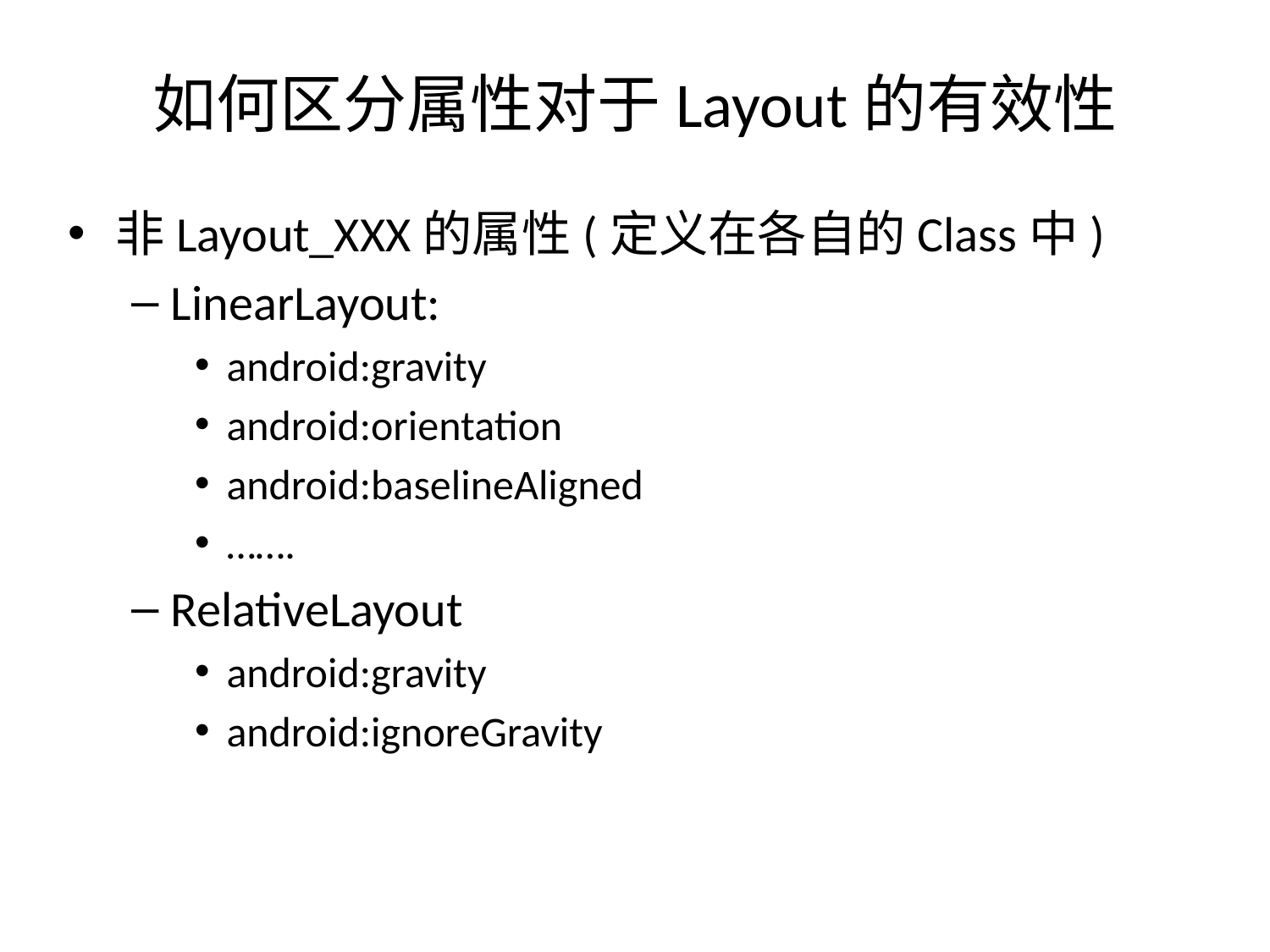

# 如何区分属性对于Layout的有效性
非Layout_XXX的属性(定义在各自的Class中)
LinearLayout:
android:gravity
android:orientation
android:baselineAligned
…….
RelativeLayout
android:gravity
android:ignoreGravity